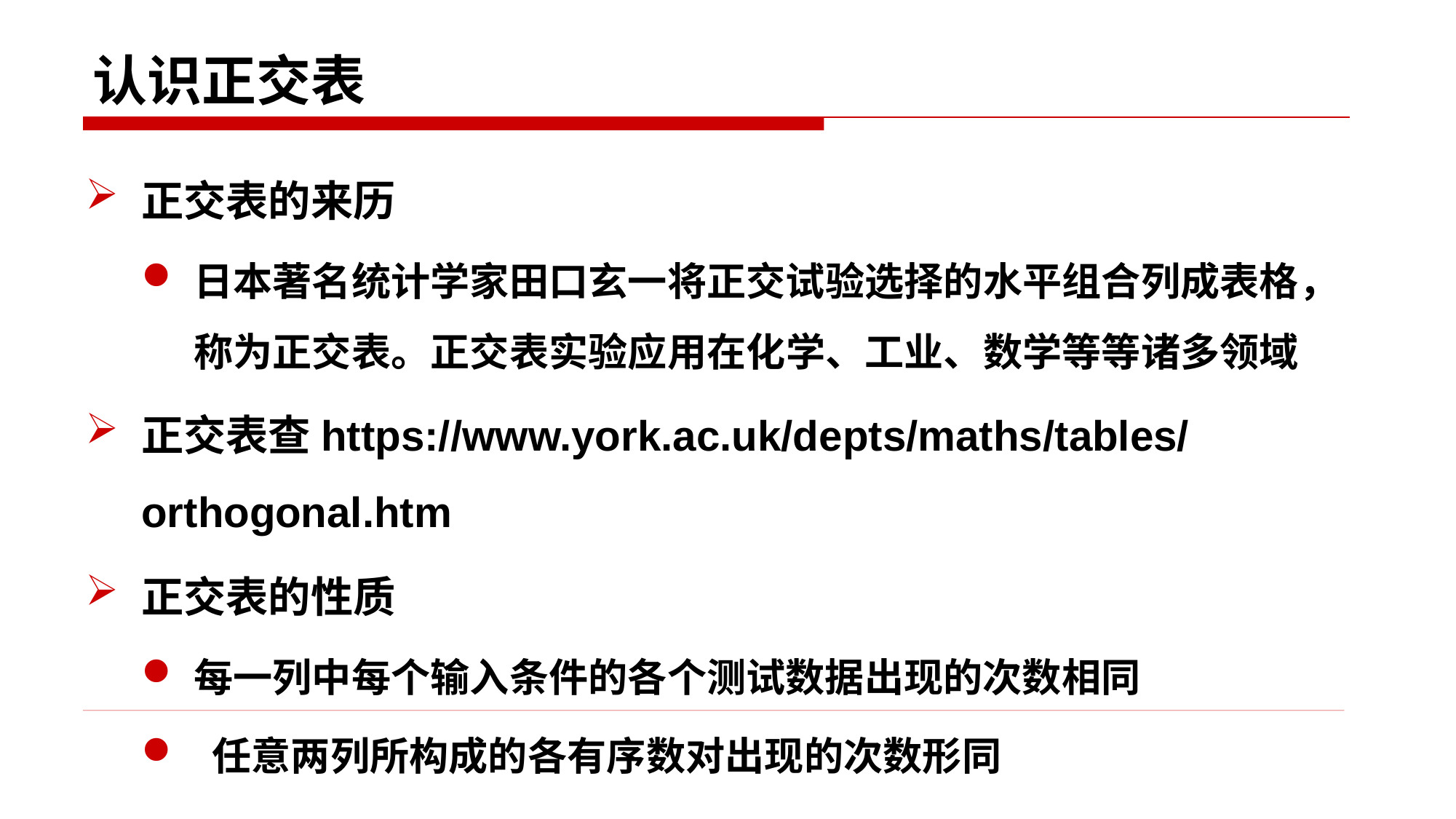

# 认识正交表
正交表的来历
日本著名统计学家田口玄一将正交试验选择的水平组合列成表格，称为正交表。正交表实验应用在化学、工业、数学等等诸多领域
正交表查https://www.york.ac.uk/depts/maths/tables/orthogonal.htm
正交表的性质
每一列中每个输入条件的各个测试数据出现的次数相同
 任意两列所构成的各有序数对出现的次数形同